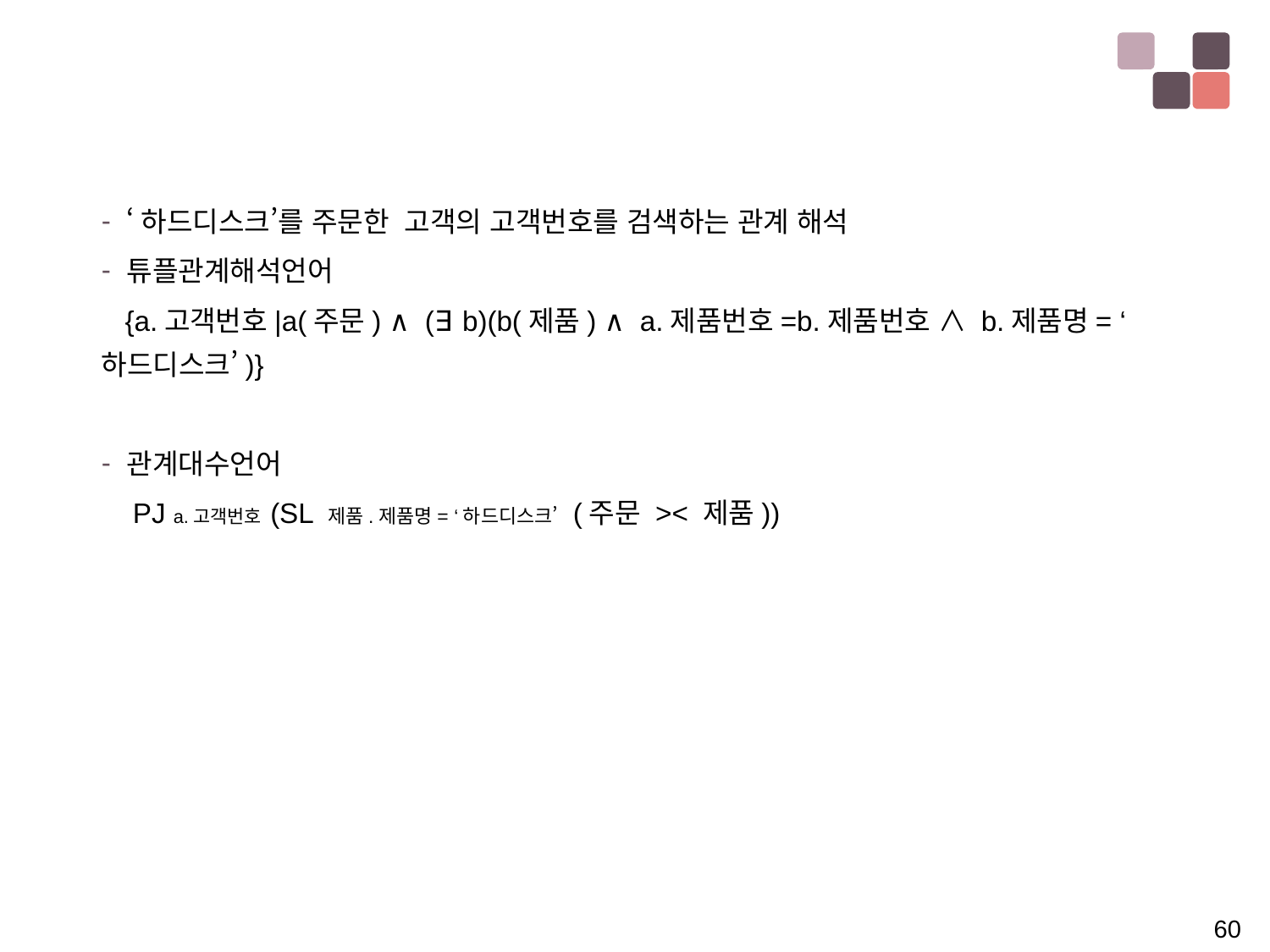

‘하드디스크’를 주문한  고객의 고객번호를 검색하는 관계 해석
튜플관계해석언어
   {a.고객번호|a(주문) ∧ (∃b)(b(제품) ∧ a.제품번호=b.제품번호 ∧ b.제품명= ‘하드디스크’)}

관계대수언어
    PJ a.고객번호 (SL 제품.제품명= ‘하드디스크’ (주문 >< 제품))

60